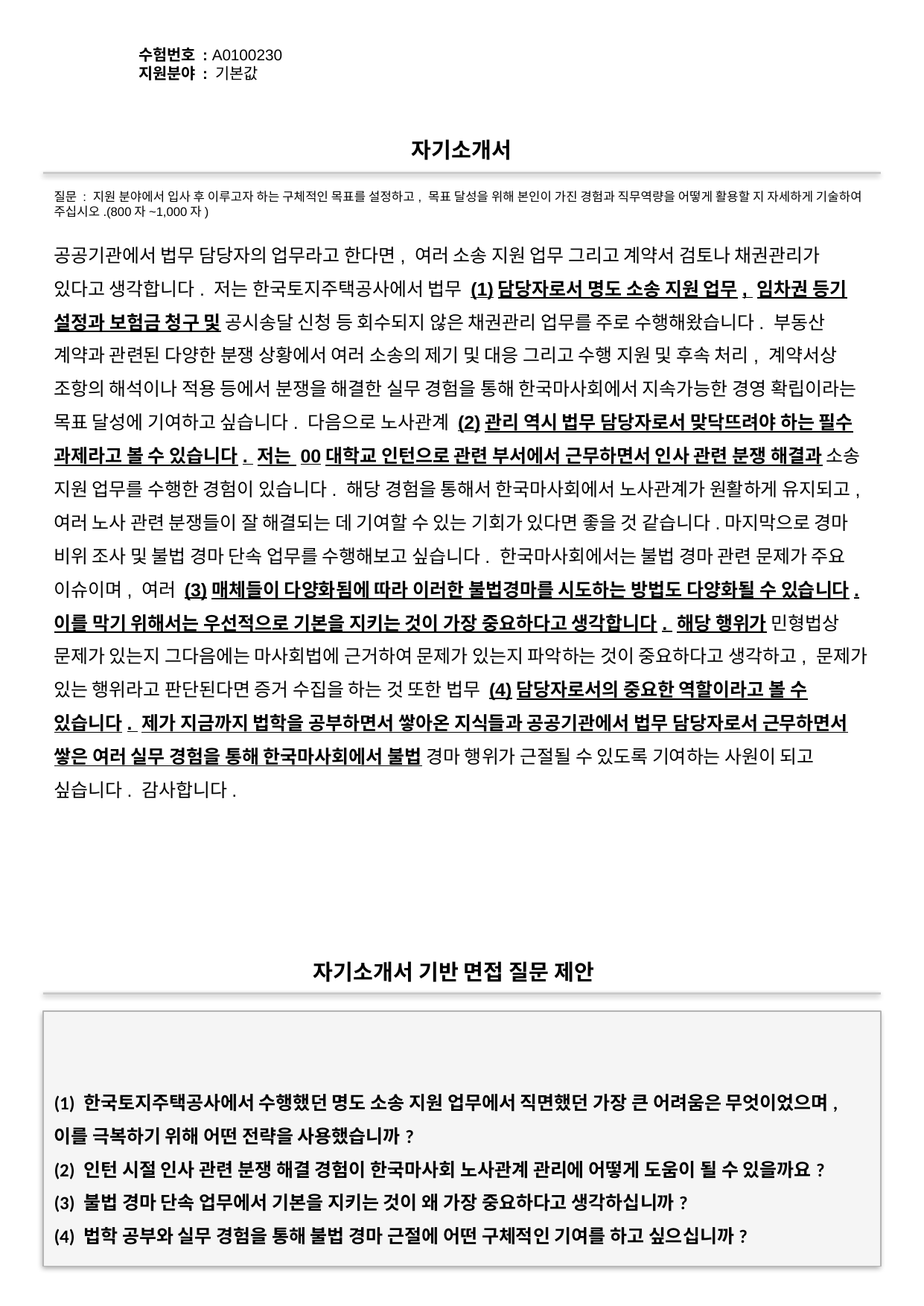

수험번호 : A0100230
지원분야 : 기본값
#

자기소개서

질문 : 지원 분야에서 입사 후 이루고자 하는 구체적인 목표를 설정하고, 목표 달성을 위해 본인이 가진 경험과 직무역량을 어떻게 활용할 지 자세하게 기술하여 주십시오.(800자~1,000자)

공공기관에서 법무 담당자의 업무라고 한다면, 여러 소송 지원 업무 그리고 계약서 검토나 채권관리가 있다고 생각합니다. 저는 한국토지주택공사에서 법무 (1)담당자로서 명도 소송 지원 업무, 임차권 등기 설정과 보험금 청구 및 공시송달 신청 등 회수되지 않은 채권관리 업무를 주로 수행해왔습니다. 부동산 계약과 관련된 다양한 분쟁 상황에서 여러 소송의 제기 및 대응 그리고 수행 지원 및 후속 처리, 계약서상 조항의 해석이나 적용 등에서 분쟁을 해결한 실무 경험을 통해 한국마사회에서 지속가능한 경영 확립이라는 목표 달성에 기여하고 싶습니다. 다음으로 노사관계 (2)관리 역시 법무 담당자로서 맞닥뜨려야 하는 필수 과제라고 볼 수 있습니다. 저는 00대학교 인턴으로 관련 부서에서 근무하면서 인사 관련 분쟁 해결과 소송 지원 업무를 수행한 경험이 있습니다. 해당 경험을 통해서 한국마사회에서 노사관계가 원활하게 유지되고, 여러 노사 관련 분쟁들이 잘 해결되는 데 기여할 수 있는 기회가 있다면 좋을 것 같습니다.마지막으로 경마 비위 조사 및 불법 경마 단속 업무를 수행해보고 싶습니다. 한국마사회에서는 불법 경마 관련 문제가 주요 이슈이며, 여러 (3)매체들이 다양화됨에 따라 이러한 불법경마를 시도하는 방법도 다양화될 수 있습니다. 이를 막기 위해서는 우선적으로 기본을 지키는 것이 가장 중요하다고 생각합니다. 해당 행위가 민형법상 문제가 있는지 그다음에는 마사회법에 근거하여 문제가 있는지 파악하는 것이 중요하다고 생각하고, 문제가 있는 행위라고 판단된다면 증거 수집을 하는 것 또한 법무 (4)담당자로서의 중요한 역할이라고 볼 수 있습니다. 제가 지금까지 법학을 공부하면서 쌓아온 지식들과 공공기관에서 법무 담당자로서 근무하면서 쌓은 여러 실무 경험을 통해 한국마사회에서 불법 경마 행위가 근절될 수 있도록 기여하는 사원이 되고 싶습니다. 감사합니다.

자기소개서 기반 면접 질문 제안

(1) 한국토지주택공사에서 수행했던 명도 소송 지원 업무에서 직면했던 가장 큰 어려움은 무엇이었으며, 이를 극복하기 위해 어떤 전략을 사용했습니까?
(2) 인턴 시절 인사 관련 분쟁 해결 경험이 한국마사회 노사관계 관리에 어떻게 도움이 될 수 있을까요?
(3) 불법 경마 단속 업무에서 기본을 지키는 것이 왜 가장 중요하다고 생각하십니까?
(4) 법학 공부와 실무 경험을 통해 불법 경마 근절에 어떤 구체적인 기여를 하고 싶으십니까?